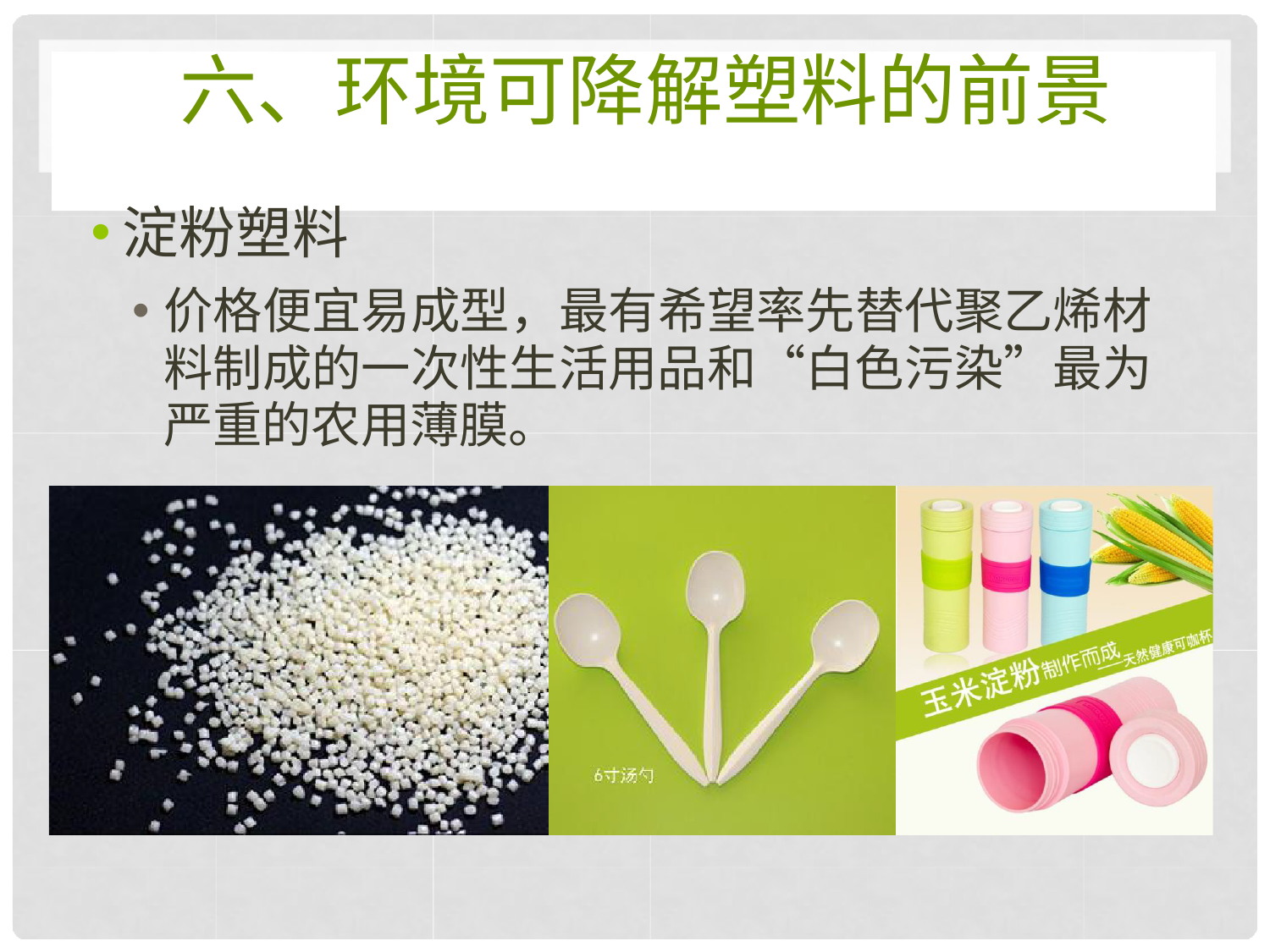

# 六、环境可降解塑料的前景
淀粉塑料
价格便宜易成型，最有希望率先替代聚乙烯材 料制成的一次性生活用品和“白色污染”最为 严重的农用薄膜。